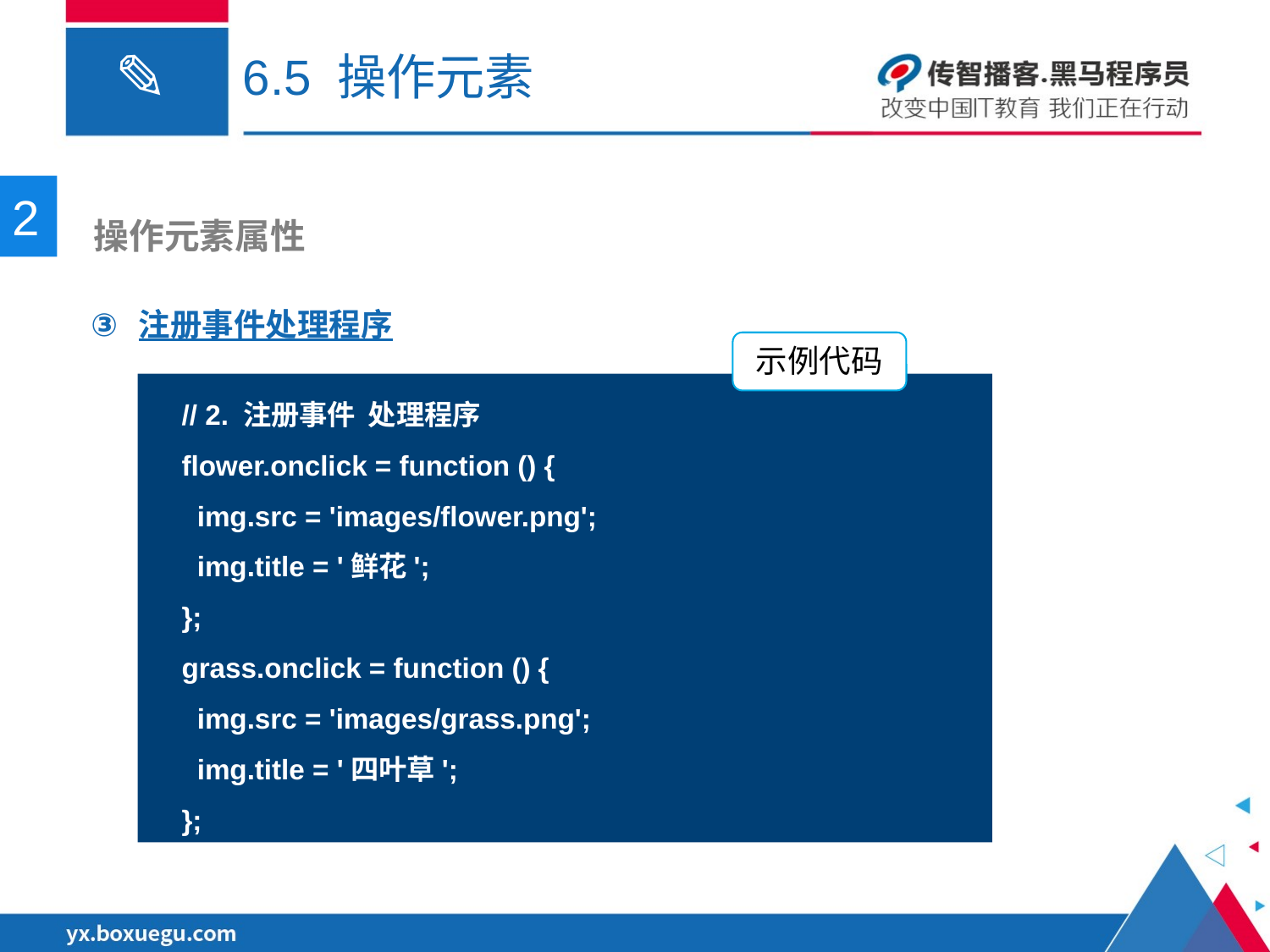

# 6.5 操作元素

2
  操作元素属性
注册事件处理程序
示例代码
    // 2. 注册事件  处理程序
    flower.onclick = function () {
      img.src = 'images/flower.png';
      img.title = '鲜花';
    };
    grass.onclick = function () {
      img.src = 'images/grass.png';
      img.title = '四叶草';
    };